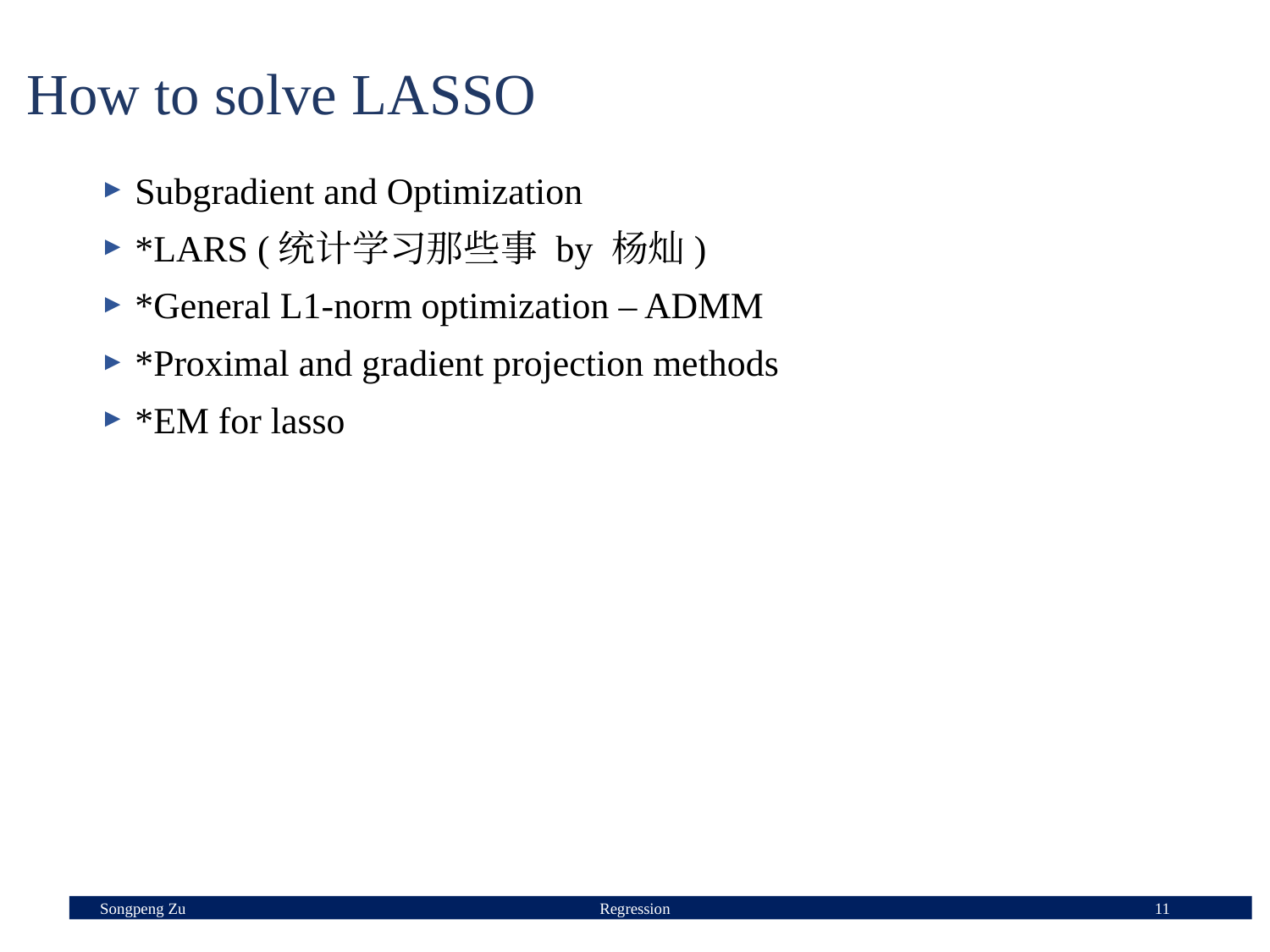

# How to solve LASSO
 Subgradient and Optimization
 *LARS (统计学习那些事 by 杨灿)
 *General L1-norm optimization – ADMM
 *Proximal and gradient projection methods
 *EM for lasso
Songpeng Zu
Regression
11